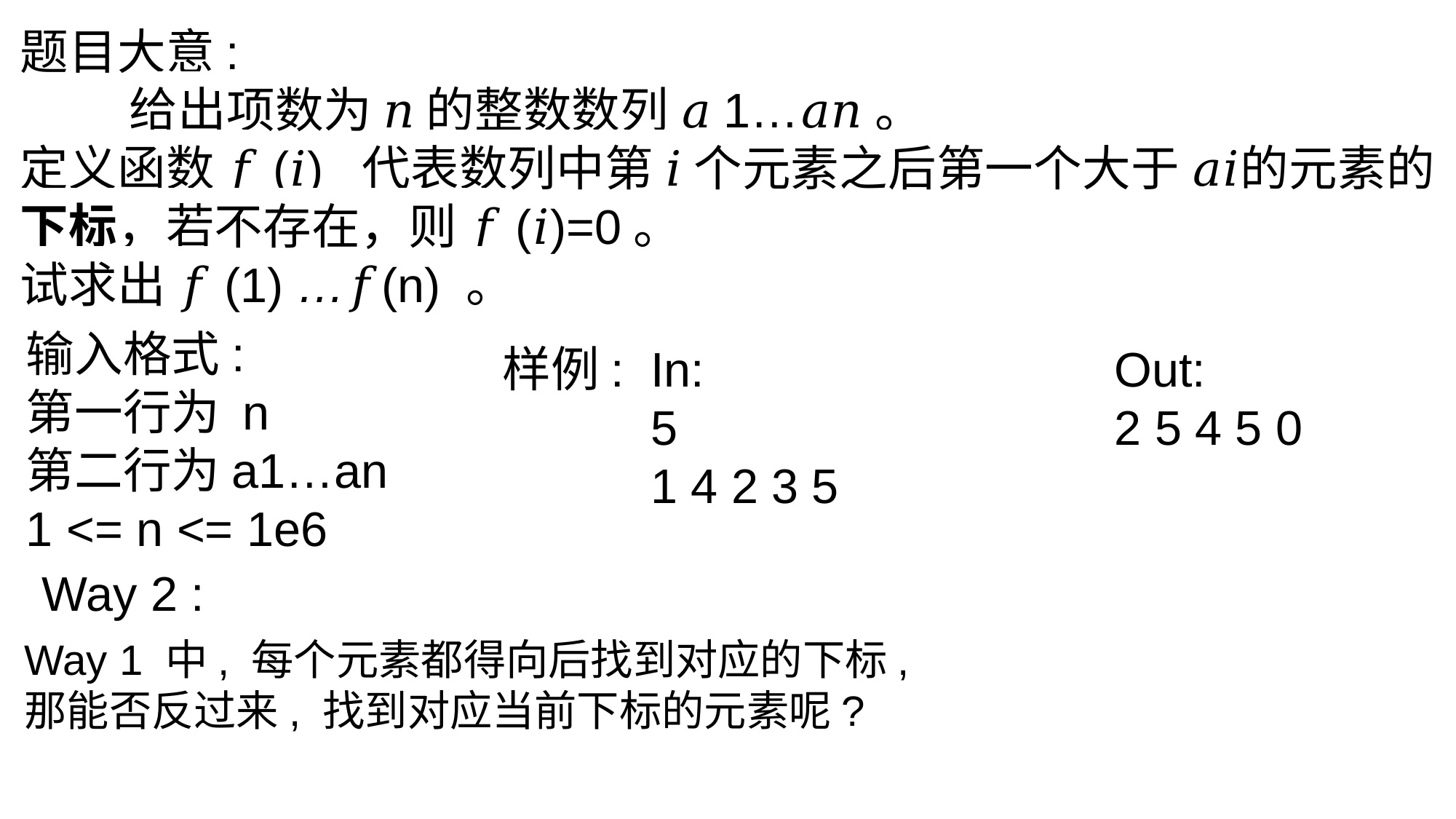

题目大意:
	给出项数为 𝑛 的整数数列 𝑎1…𝑎𝑛​。
定义函数 𝑓(𝑖)  代表数列中第 𝑖 个元素之后第一个大于 𝑎𝑖的元素的
下标，若不存在，则 𝑓(𝑖)=0。
试求出 𝑓(1) …𝑓(n) 。

输入格式:
第一行为 n
第二行为a1…an
1 <= n <= 1e6
样例:
In:
5
1 4 2 3 5
Out:
2 5 4 5 0
Way 2 :
Way 1 中, 每个元素都得向后找到对应的下标,
那能否反过来, 找到对应当前下标的元素呢?